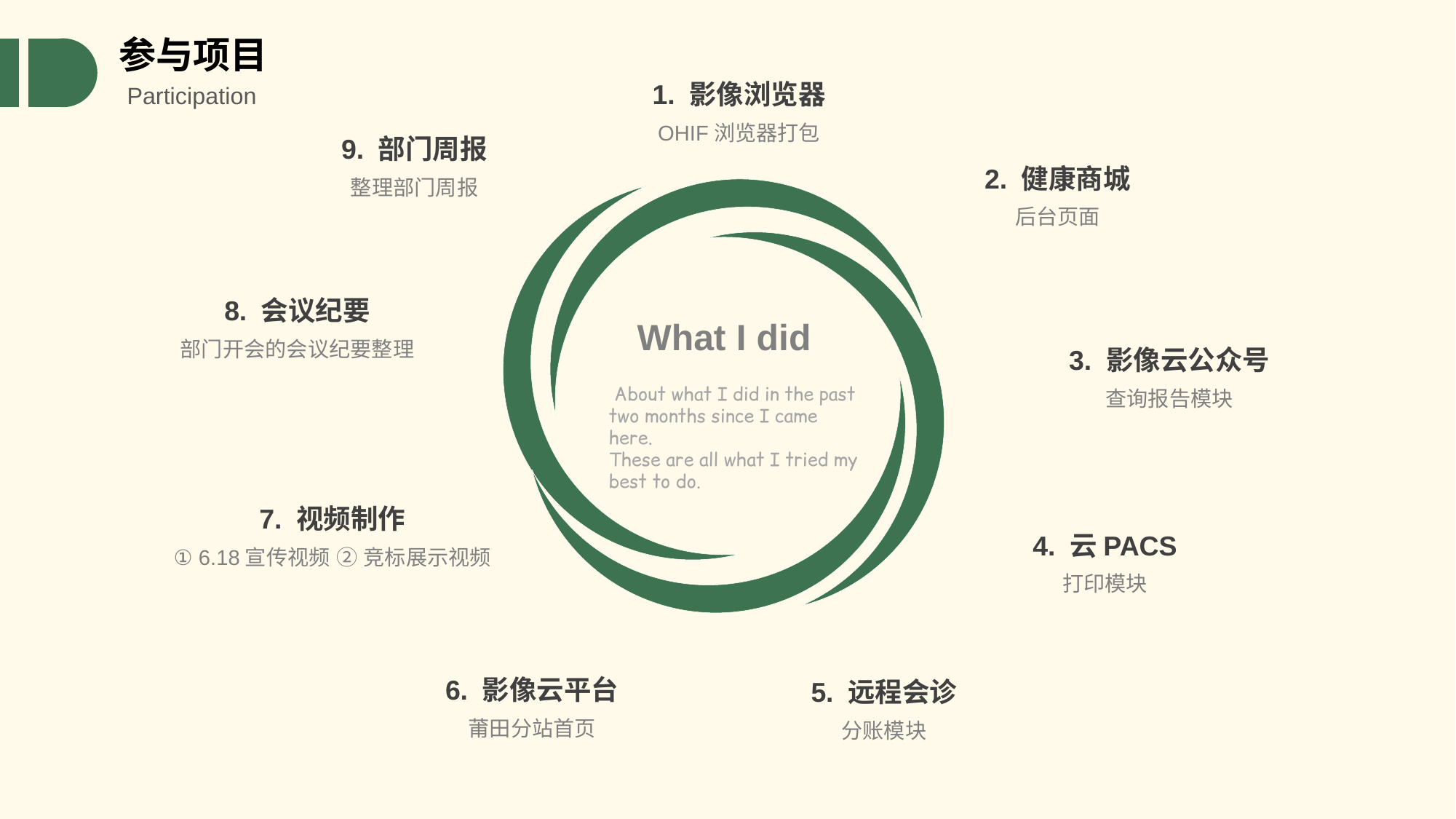

参与项目
1. 影像浏览器
OHIF浏览器打包
Participation

9. 部门周报
整理部门周报
2. 健康商城
后台页面

8. 会议纪要
部门开会的会议纪要整理
What I did

3. 影像云公众号
查询报告模块
 About what I did in the past two months since I came here.
These are all what I tried my best to do.
7. 视频制作
① 6.18宣传视频 ② 竞标展示视频
4. 云PACS
打印模块
6. 影像云平台
莆田分站首页
5. 远程会诊
分账模块